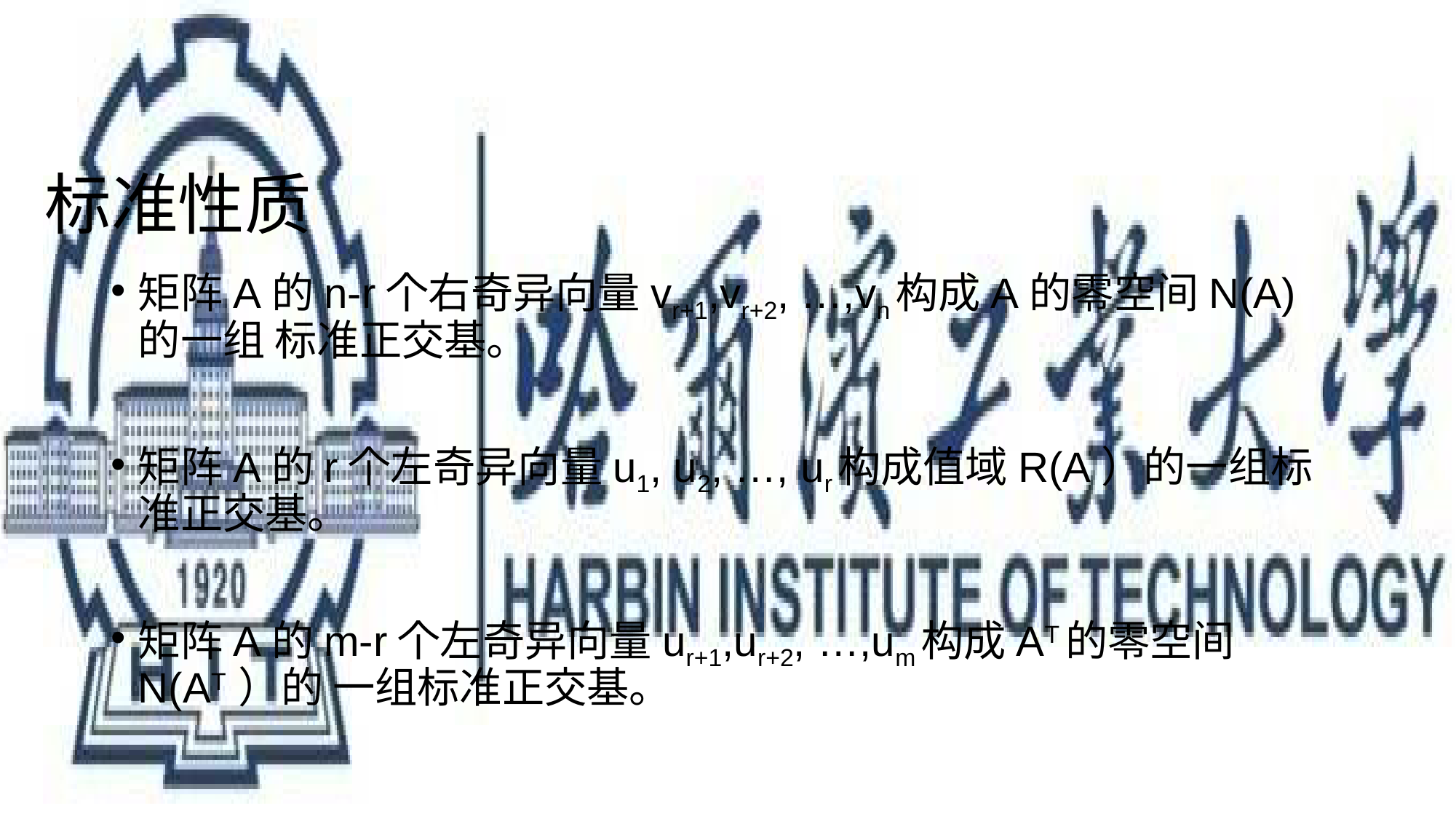

# 标准性质
矩阵A的n-r个右奇异向量vr+1,vr+2, …,vn构成A的零空间N(A)的一组 标准正交基。

矩阵A的r个左奇异向量u1, u2, …, ur构成值域R(A）的一组标准正交基。

矩阵A的m-r个左奇异向量ur+1,ur+2, …,um构成AT的零空间N(AT ）的 一组标准正交基。